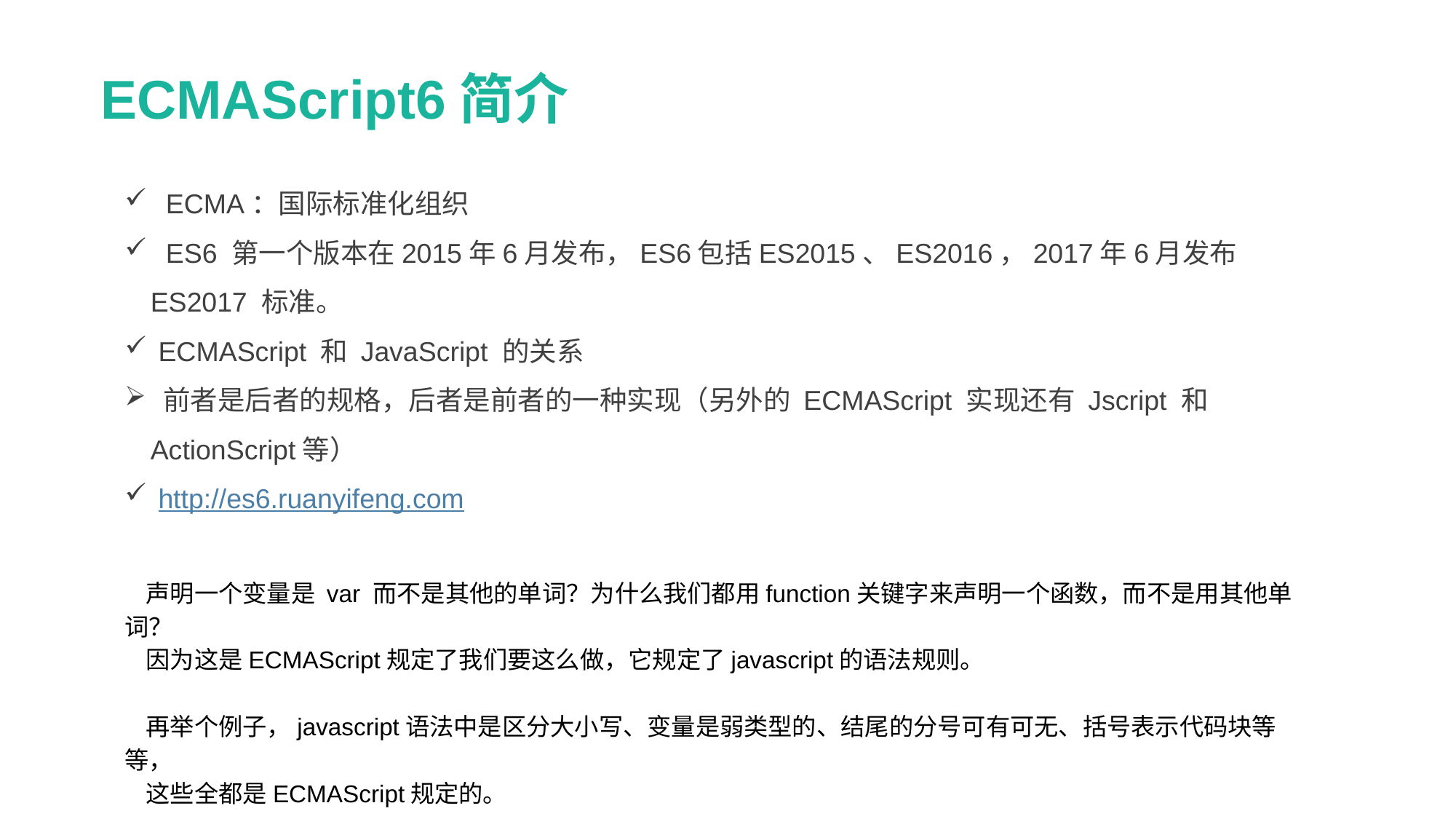

ECMAScript6简介
  ECMA：国际标准化组织
  ES6 第一个版本在2015年6月发布，ES6包括ES2015、ES2016，2017年6月发布 ES2017 标准。
 ECMAScript 和 JavaScript 的关系
 前者是后者的规格，后者是前者的一种实现（另外的 ECMAScript 实现还有 Jscript 和 ActionScript等）
 http://es6.ruanyifeng.com
声明一个变量是 var 而不是其他的单词？为什么我们都用function关键字来声明一个函数，而不是用其他单词？
因为这是ECMAScript规定了我们要这么做，它规定了javascript的语法规则。

再举个例子，javascript语法中是区分大小写、变量是弱类型的、结尾的分号可有可无、括号表示代码块等等，
这些全都是ECMAScript规定的。